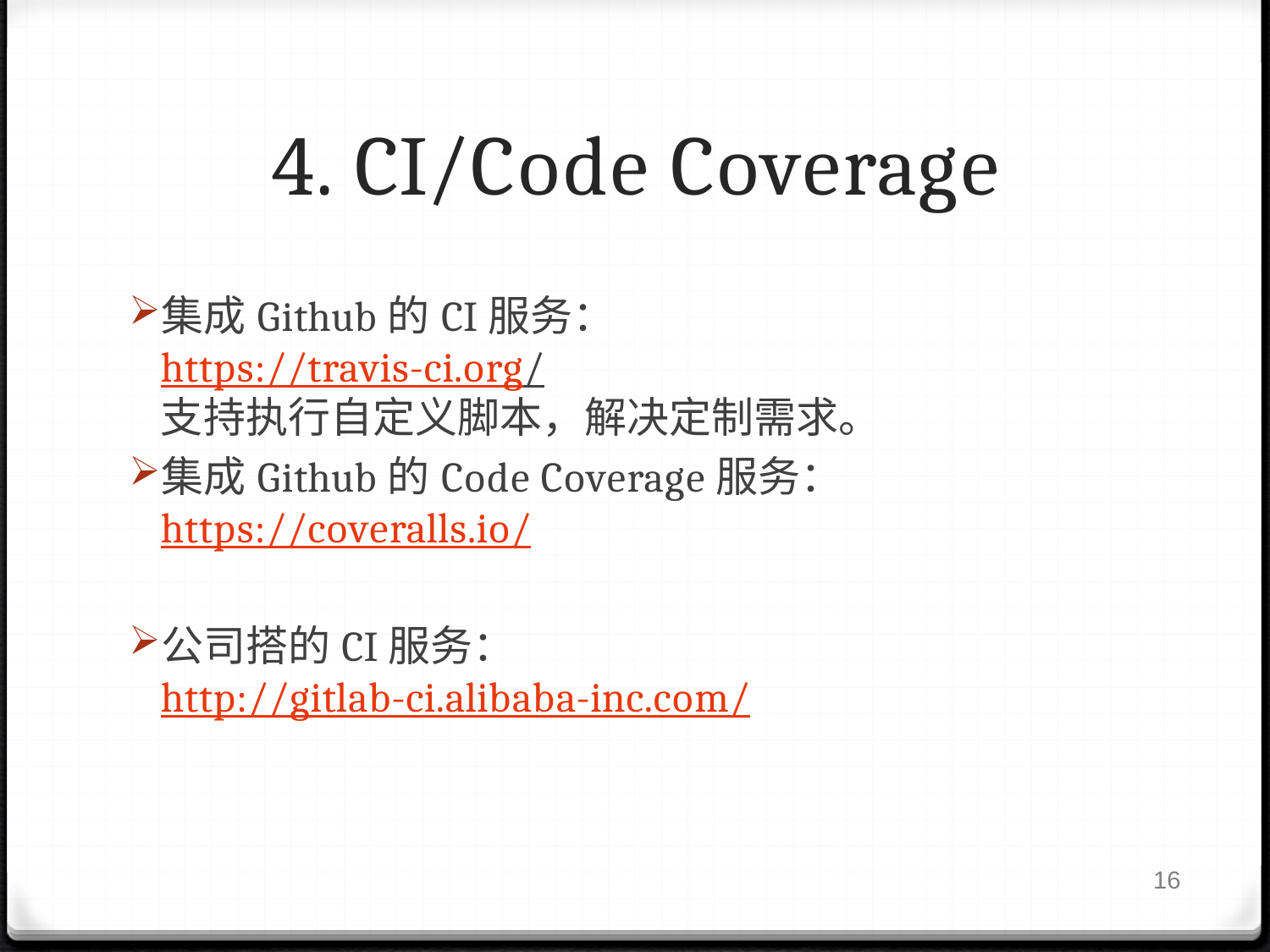

# 4. CI/Code Coverage
集成Github的CI服务：
https://travis-ci.org/
支持执行自定义脚本，解决定制需求。
集成Github的Code Coverage服务：
https://coveralls.io/

公司搭的CI服务：
http://gitlab-ci.alibaba-inc.com/

16